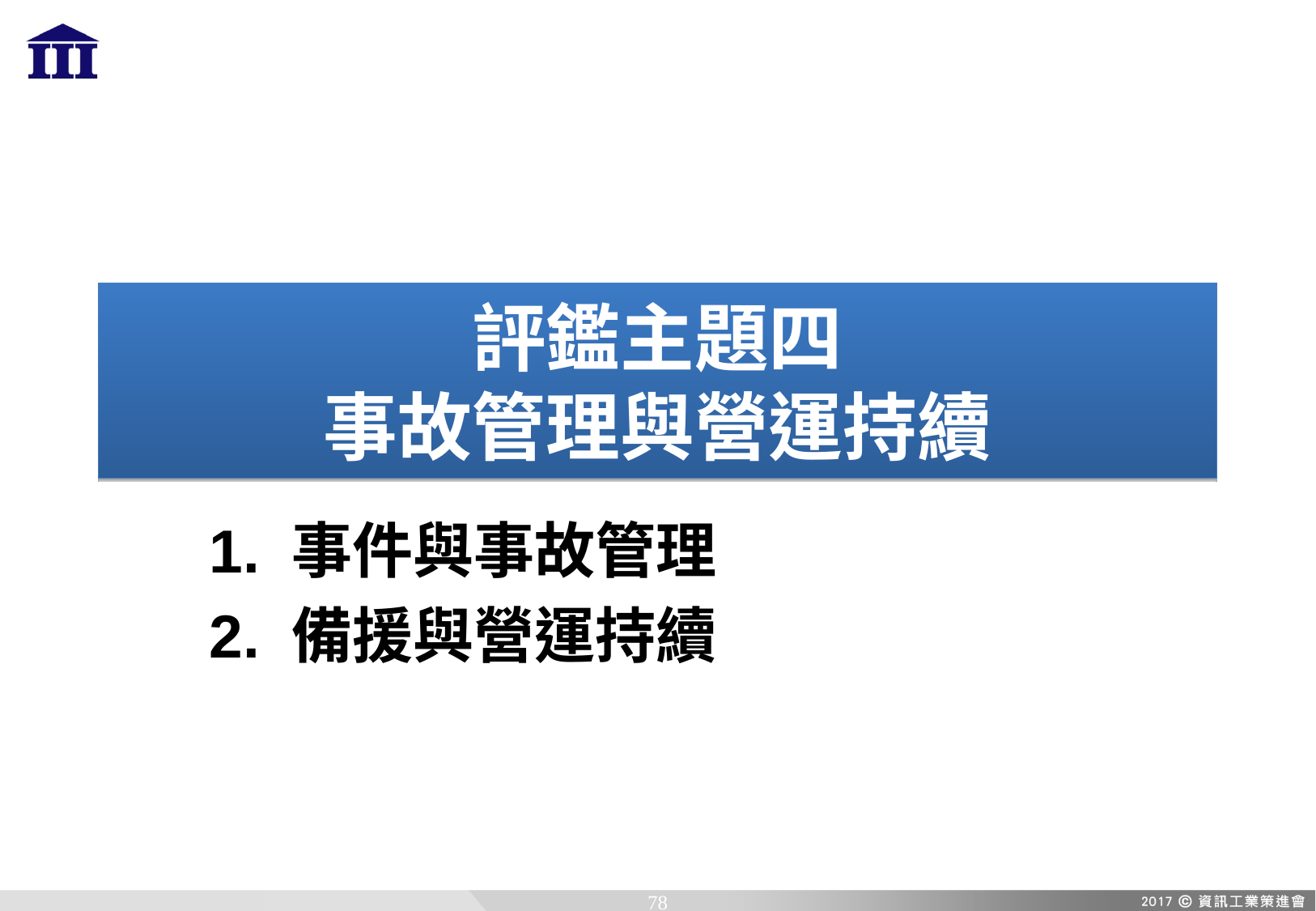

# 評鑑主題四 事故管理與營運持續
1. 事件與事故管理
2. 備援與營運持續
78